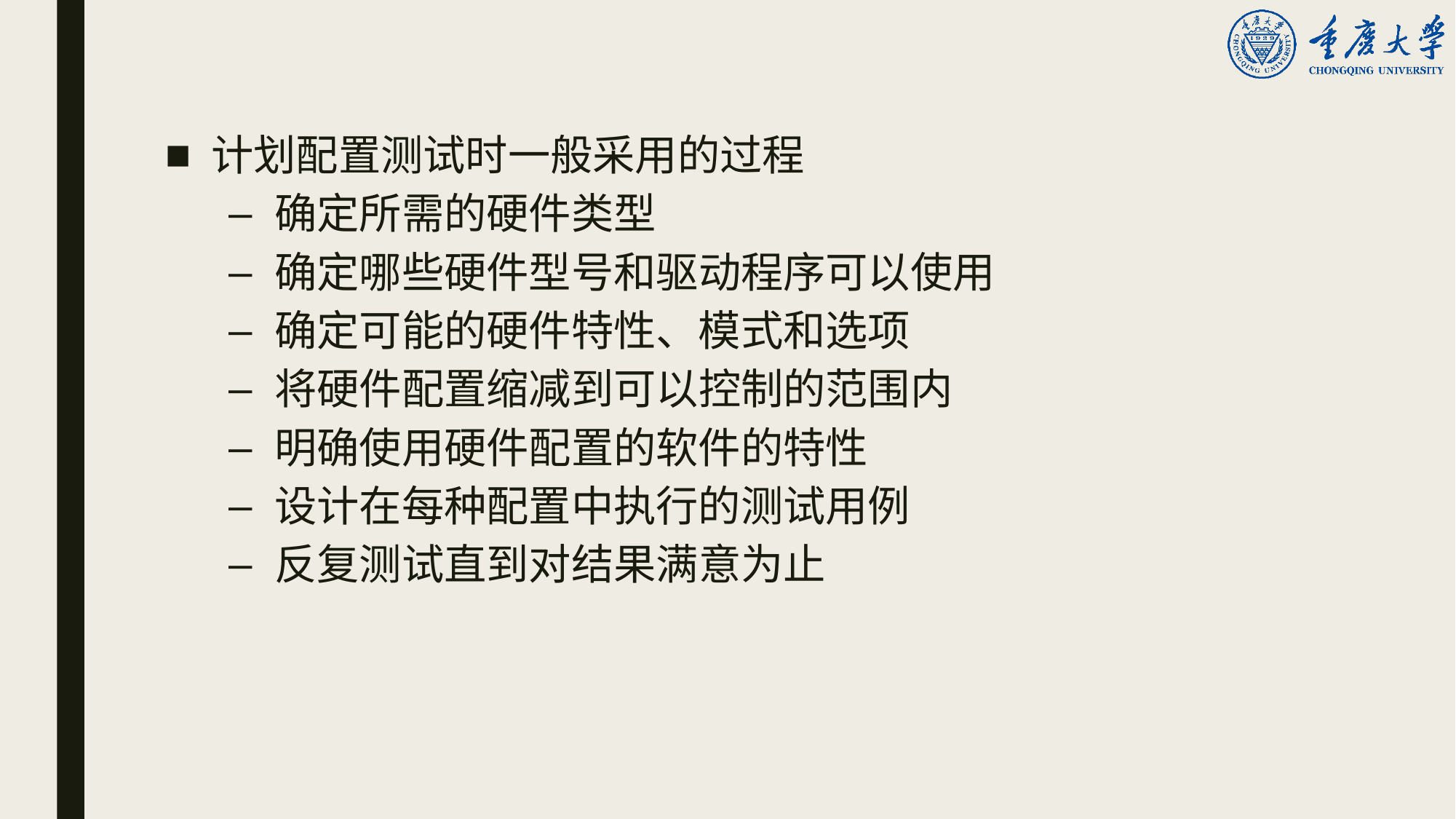

计划配置测试时一般采用的过程
确定所需的硬件类型
确定哪些硬件型号和驱动程序可以使用
确定可能的硬件特性、模式和选项
将硬件配置缩减到可以控制的范围内
明确使用硬件配置的软件的特性
设计在每种配置中执行的测试用例
反复测试直到对结果满意为止